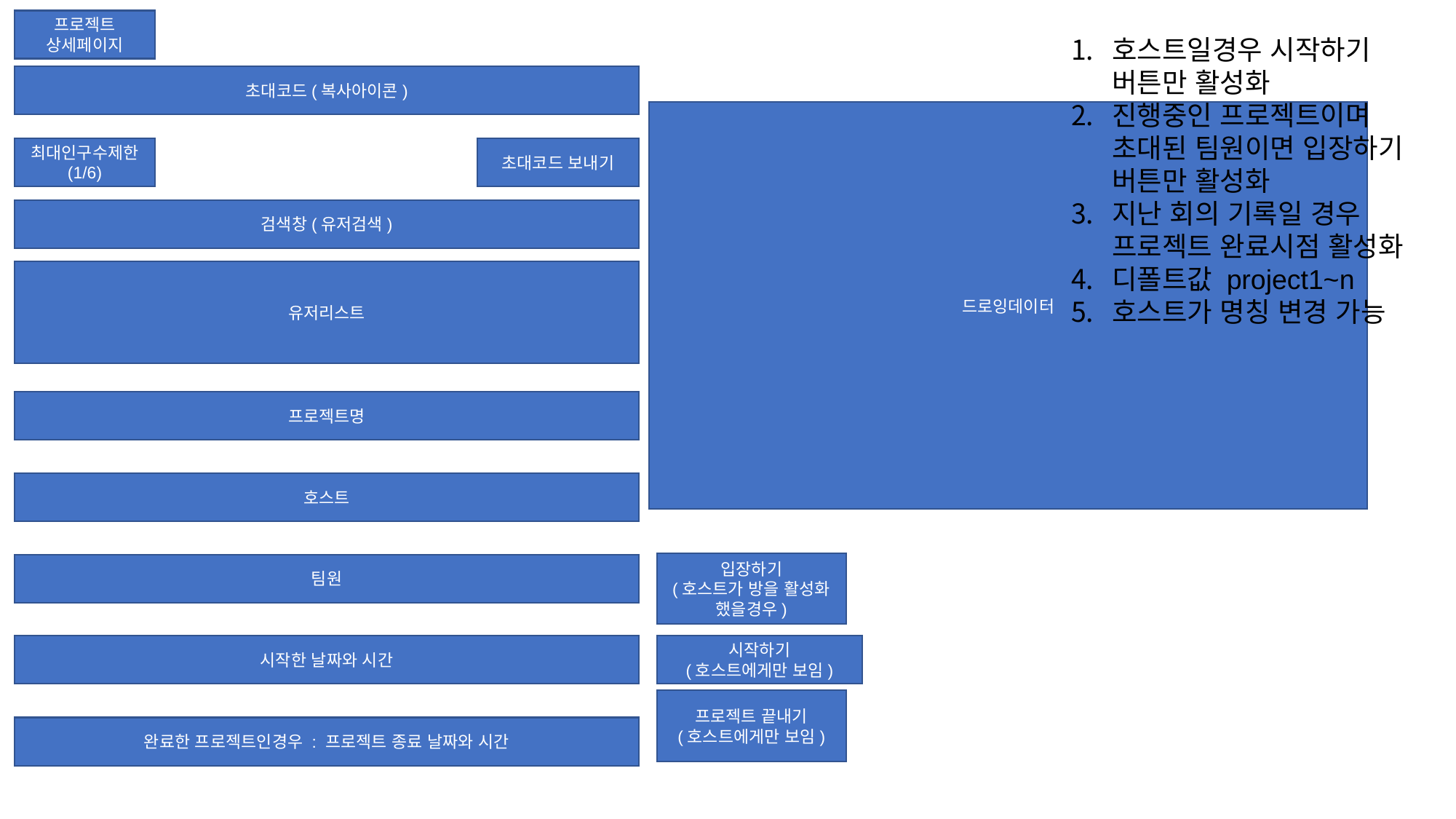

프로젝트 상세페이지
호스트일경우 시작하기 버튼만 활성화
진행중인 프로젝트이며 초대된 팀원이면 입장하기 버튼만 활성화
지난 회의 기록일 경우 프로젝트 완료시점 활성화
디폴트값 project1~n
호스트가 명칭 변경 가능
초대코드(복사아이콘)
드로잉데이터
최대인구수제한
(1/6)
초대코드 보내기
검색창(유저검색)
유저리스트
프로젝트명
호스트
입장하기
(호스트가 방을 활성화 했을경우)
팀원
시작한 날짜와 시간
시작하기
(호스트에게만 보임)
프로젝트 끝내기
(호스트에게만 보임)
완료한 프로젝트인경우 : 프로젝트 종료 날짜와 시간